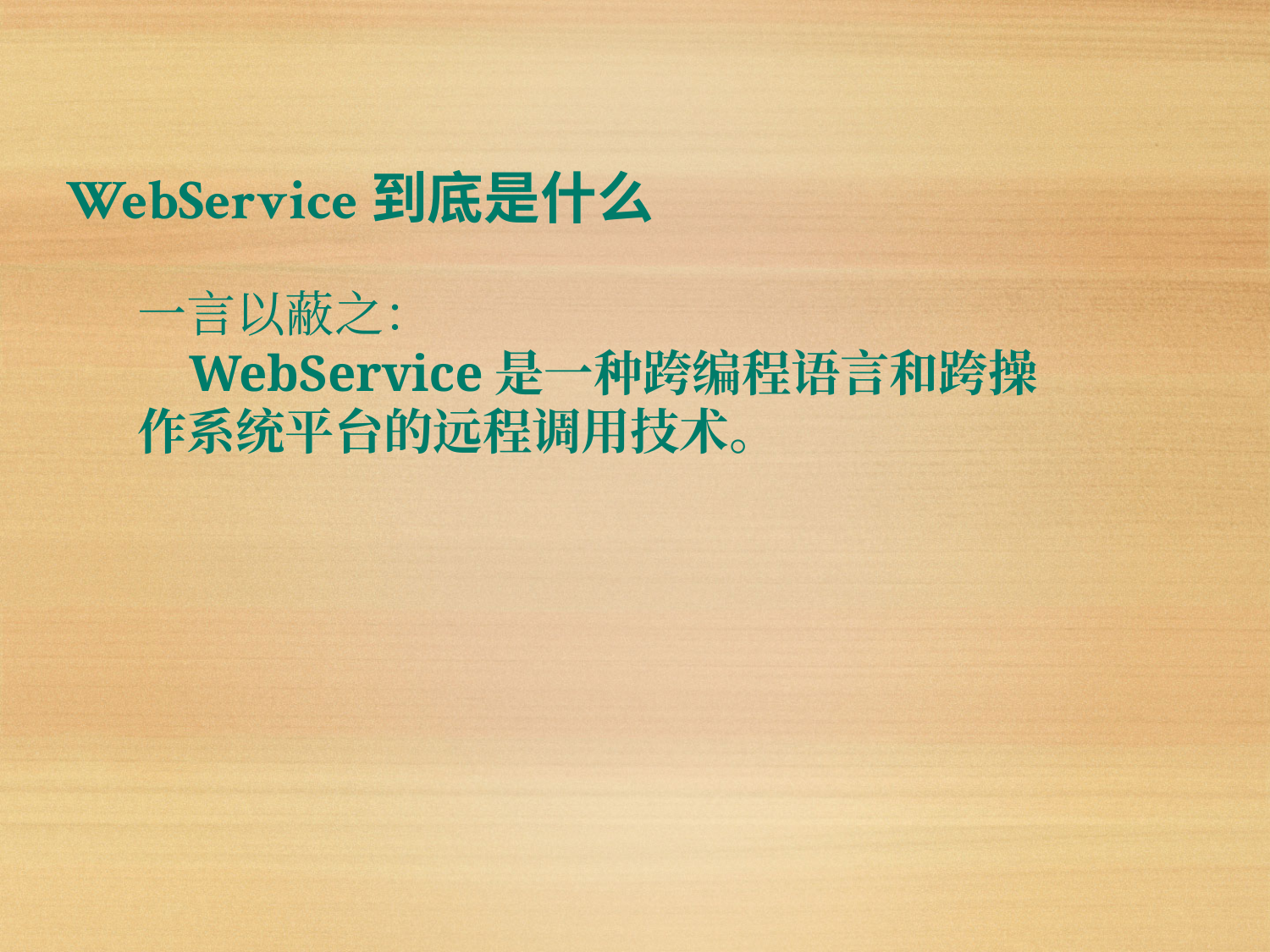

WebService到底是什么
一言以蔽之：
    WebService是一种跨编程语言和跨操作系统平台的远程调用技术。